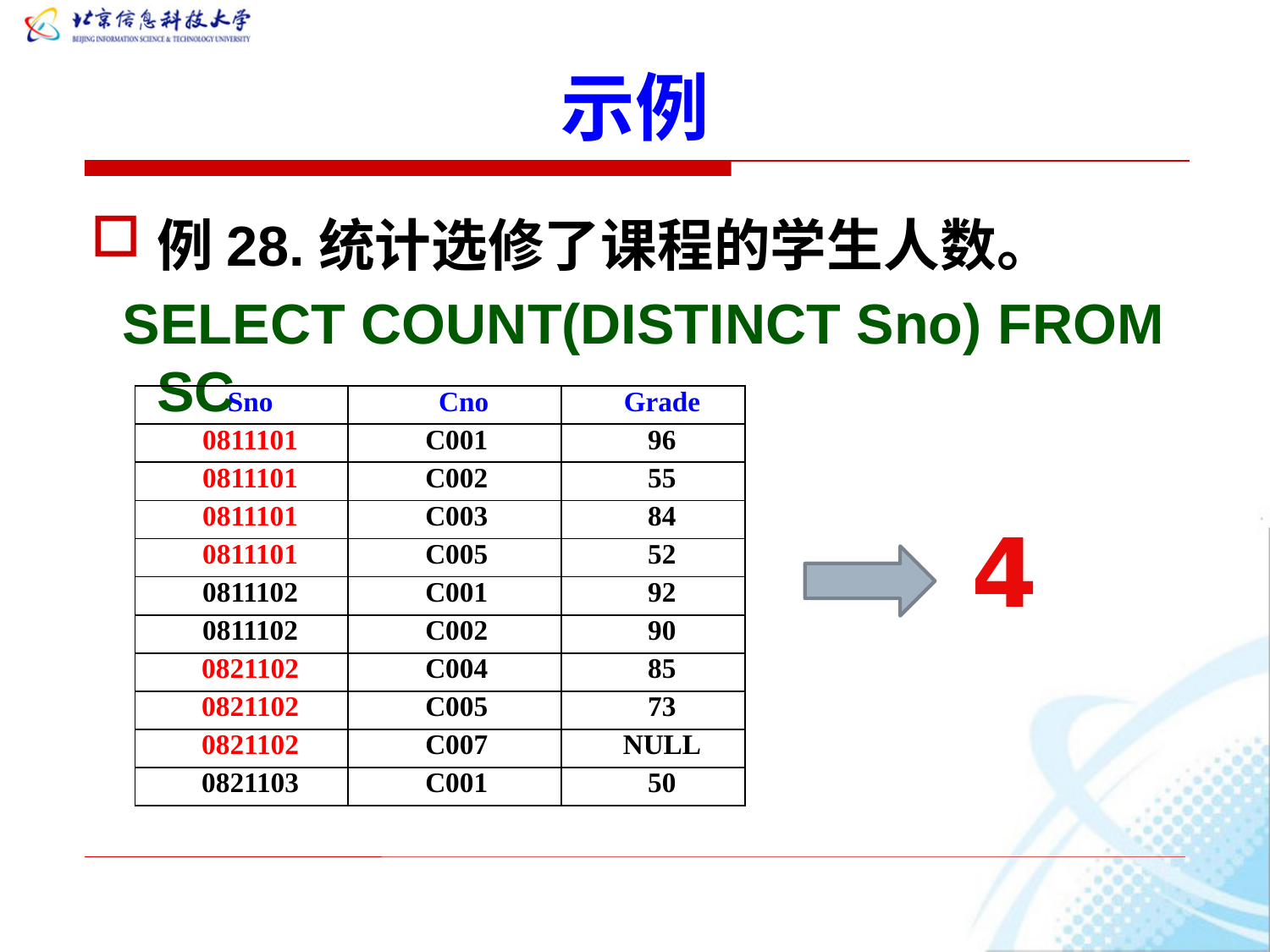

# 示例
例28.统计选修了课程的学生人数。
  SELECT COUNT(DISTINCT Sno) FROM SC
| Sno | Cno | Grade |
| --- | --- | --- |
| 0811101 | C001 | 96 |
| 0811101 | C002 | 55 |
| 0811101 | C003 | 84 |
| 0811101 | C005 | 52 |
| 0811102 | C001 | 92 |
| 0811102 | C002 | 90 |
| 0821102 | C004 | 85 |
| 0821102 | C005 | 73 |
| 0821102 | C007 | NULL |
| 0821103 | C001 | 50 |
4

51